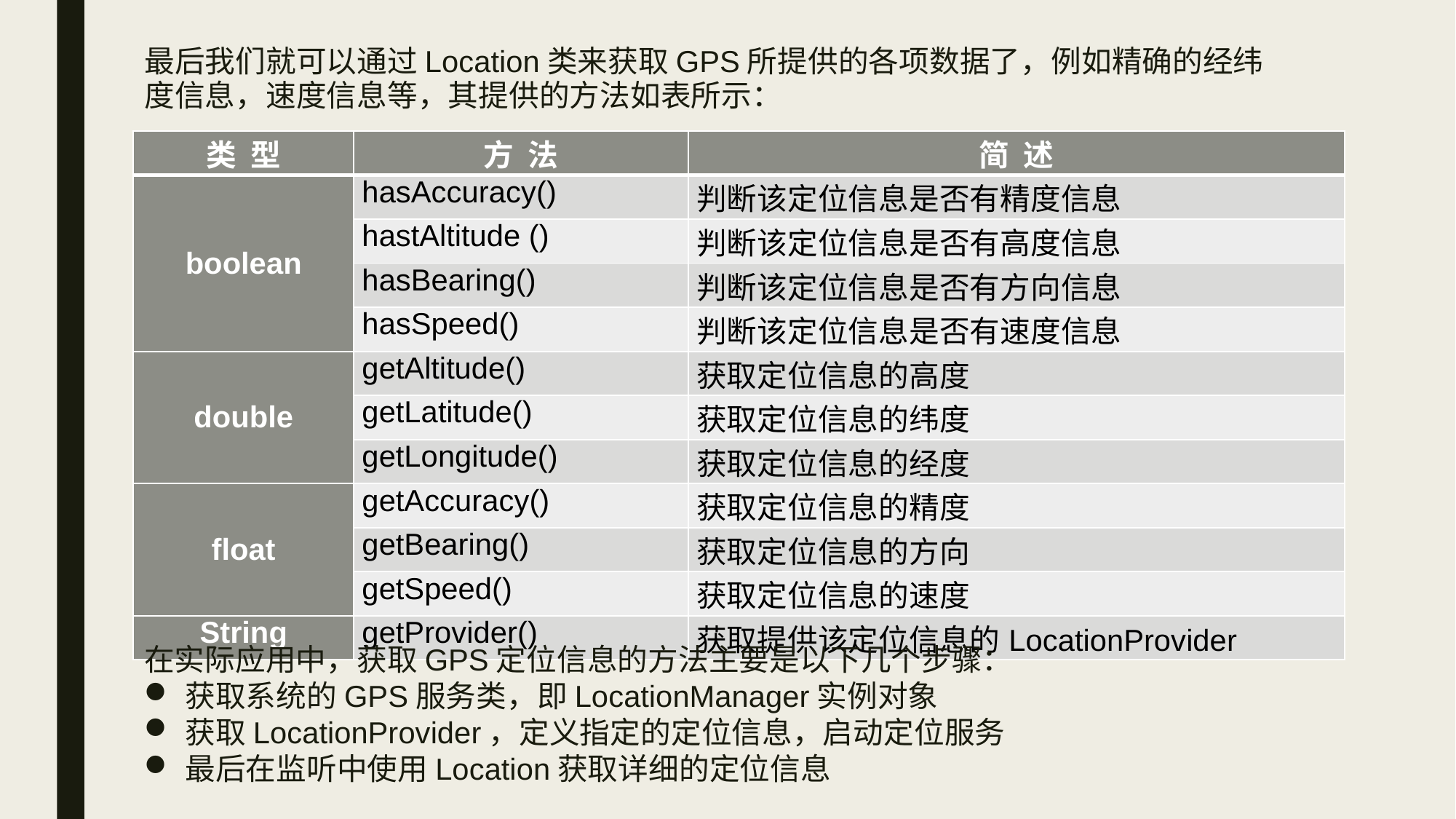

最后我们就可以通过Location类来获取GPS所提供的各项数据了，例如精确的经纬度信息，速度信息等，其提供的方法如表所示：
| 类 型 | 方 法 | 简 述 |
| --- | --- | --- |
| boolean | hasAccuracy() | 判断该定位信息是否有精度信息 |
|  | hastAltitude () | 判断该定位信息是否有高度信息 |
|  | hasBearing() | 判断该定位信息是否有方向信息 |
|  | hasSpeed() | 判断该定位信息是否有速度信息 |
| double | getAltitude() | 获取定位信息的高度 |
|  | getLatitude() | 获取定位信息的纬度 |
|  | getLongitude() | 获取定位信息的经度 |
| float | getAccuracy() | 获取定位信息的精度 |
|  | getBearing() | 获取定位信息的方向 |
|  | getSpeed() | 获取定位信息的速度 |
| String | getProvider() | 获取提供该定位信息的LocationProvider |
在实际应用中，获取GPS定位信息的方法主要是以下几个步骤：
获取系统的GPS服务类，即LocationManager实例对象
获取LocationProvider，定义指定的定位信息，启动定位服务
最后在监听中使用Location获取详细的定位信息